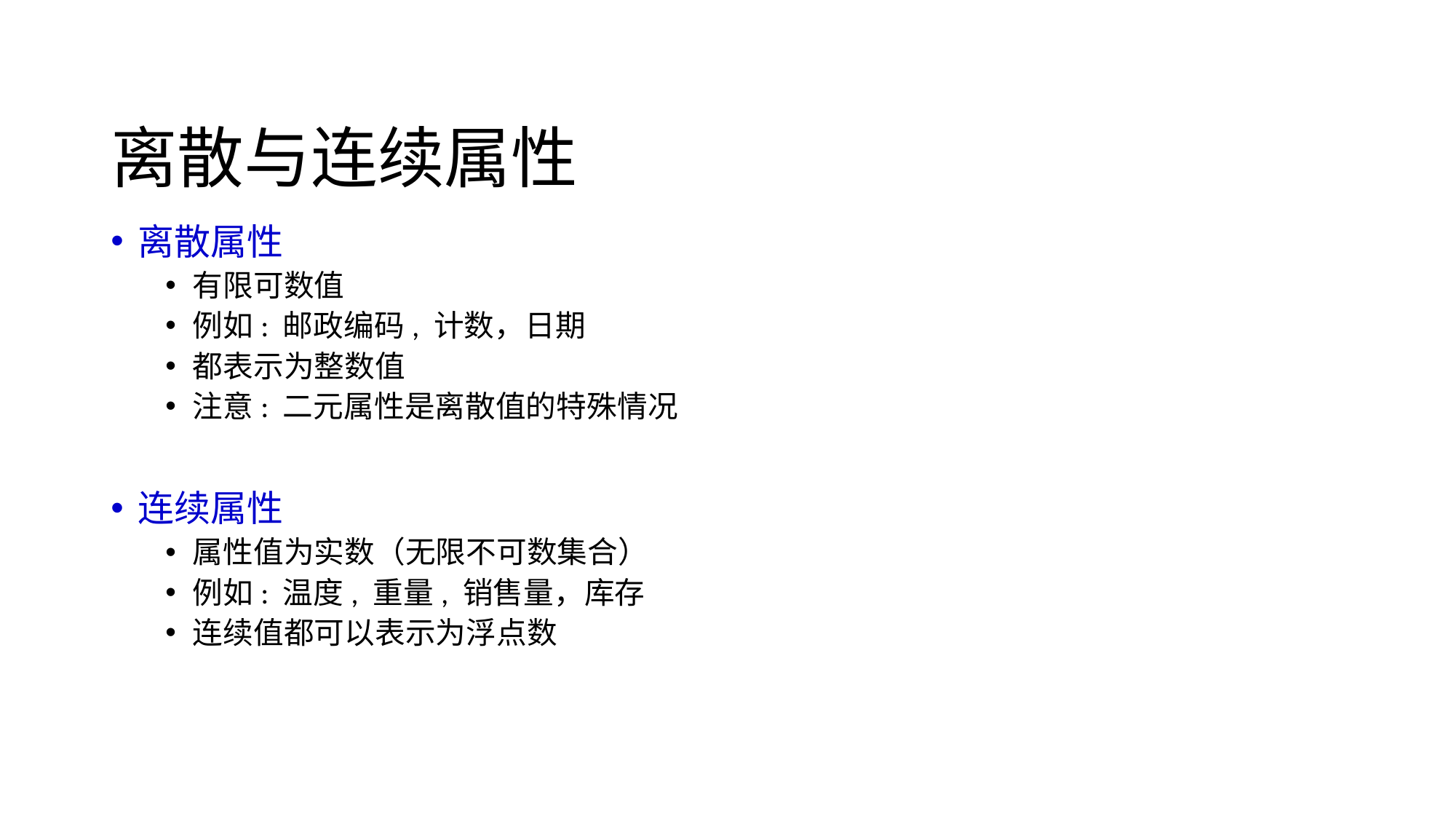

# 离散与连续属性
离散属性
有限可数值
例如: 邮政编码, 计数，日期
都表示为整数值
注意: 二元属性是离散值的特殊情况

连续属性
属性值为实数（无限不可数集合）
例如: 温度, 重量, 销售量，库存
连续值都可以表示为浮点数